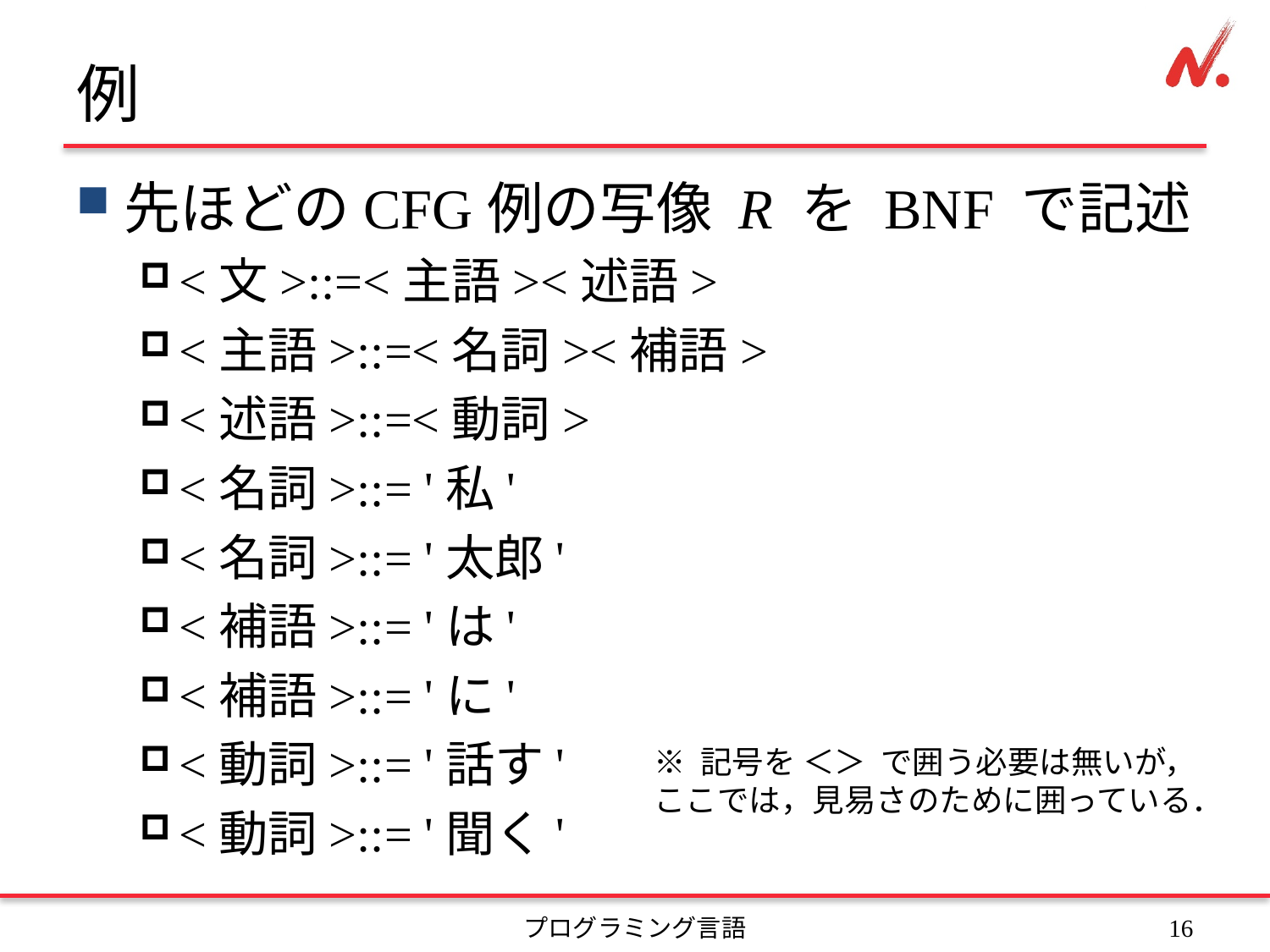

# 例
先ほどのCFG例の写像 R を BNF で記述
<文>::=<主語><述語>
<主語>::=<名詞><補語>
<述語>::=<動詞>
<名詞>::= '私'
<名詞>::= '太郎'
<補語>::= 'は'
<補語>::= 'に'
<動詞>::= '話す'
<動詞>::= '聞く'
※ 記号を ＜＞  で囲う必要は無いが，
ここでは，見易さのために囲っている．
プログラミング言語
16